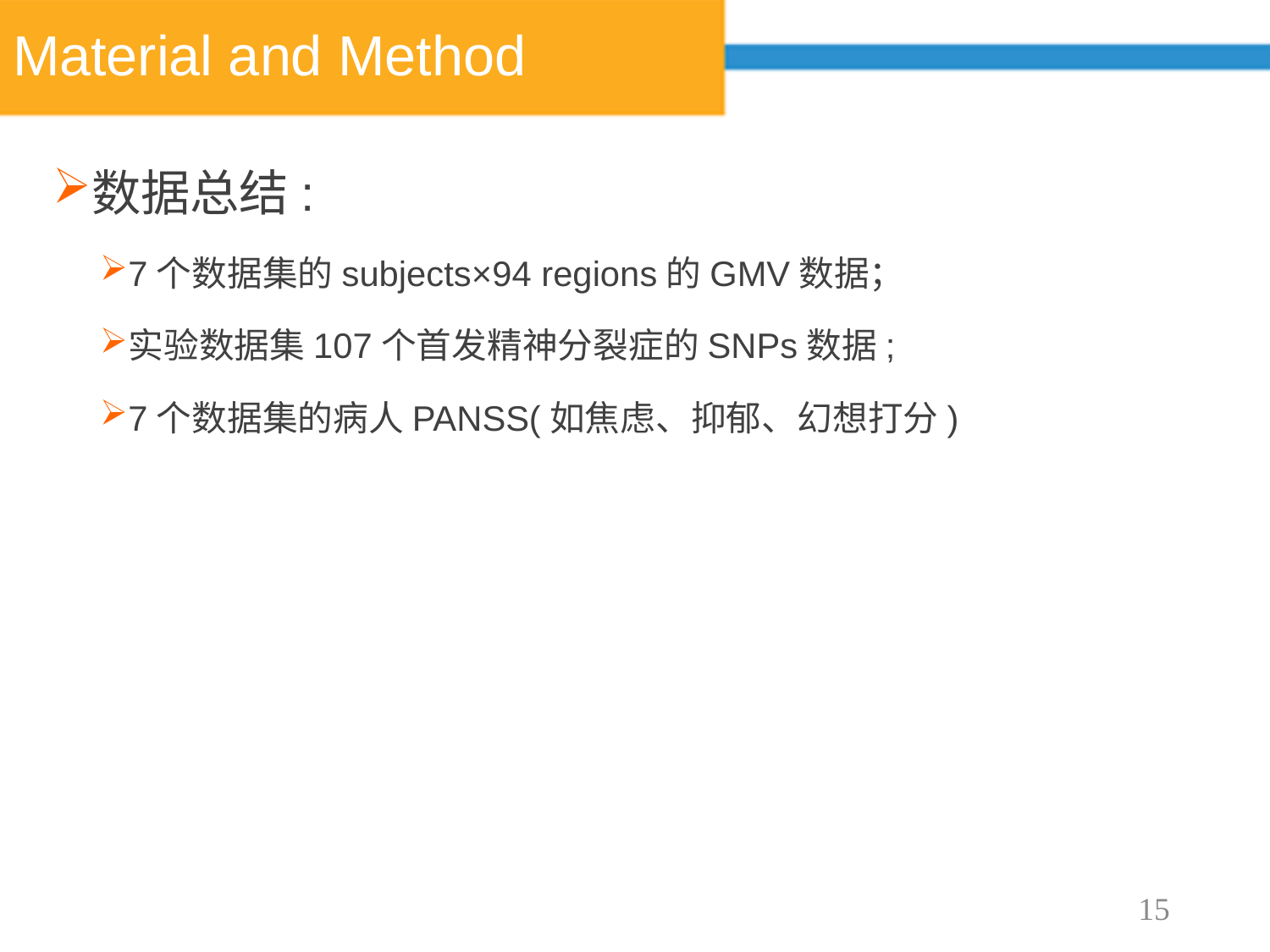

# Material and Method
数据总结:
7个数据集的subjects×94 regions的GMV数据；
实验数据集107个首发精神分裂症的SNPs数据;
7个数据集的病人PANSS(如焦虑、抑郁、幻想打分)
15